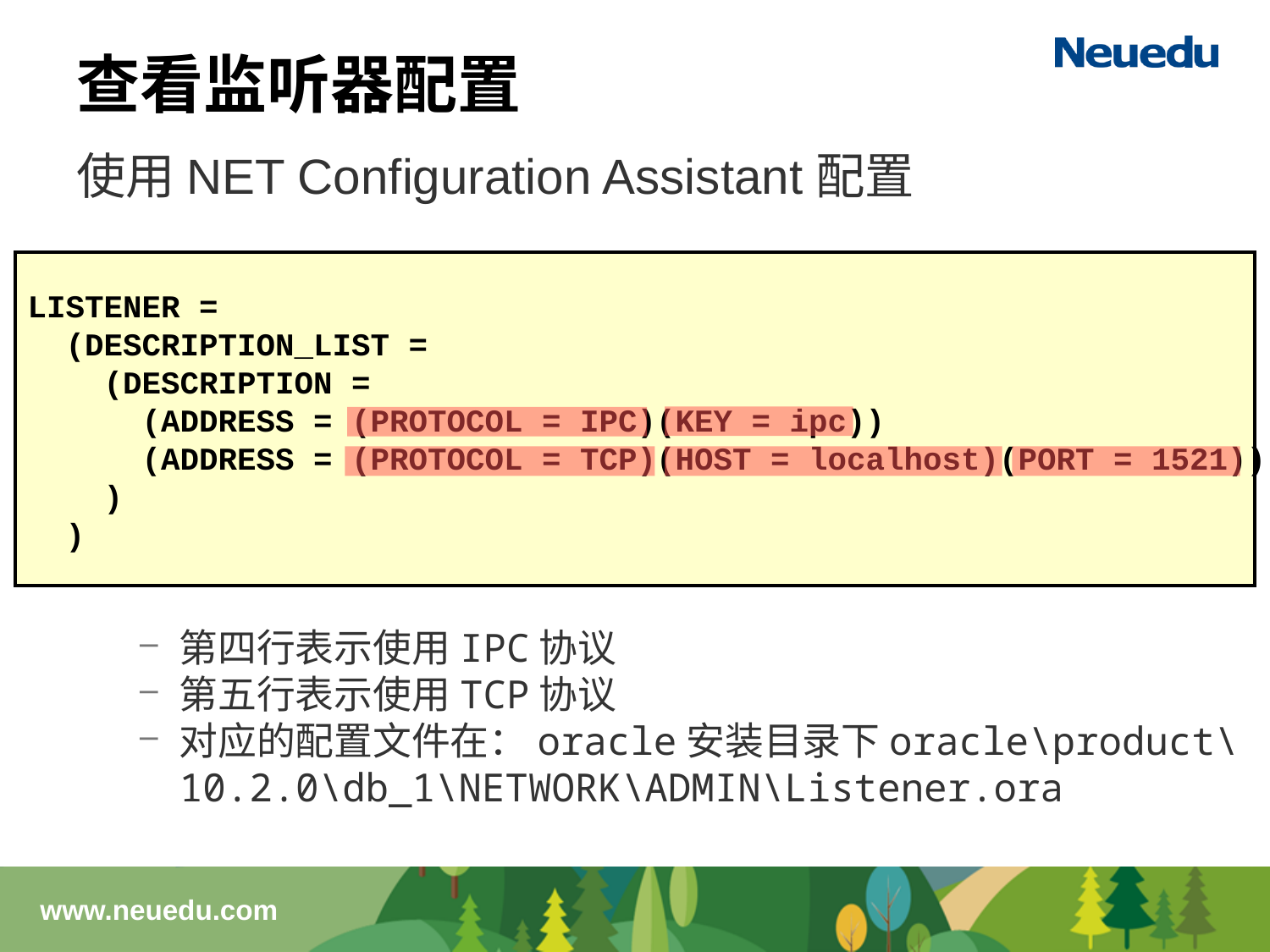

# 查看监听器配置
使用NET Configuration Assistant配置

第四行表示使用IPC协议
第五行表示使用TCP协议
对应的配置文件在：oracle安装目录下oracle\product\10.2.0\db_1\NETWORK\ADMIN\Listener.ora

LISTENER =
  (DESCRIPTION_LIST =
    (DESCRIPTION =
      (ADDRESS = (PROTOCOL = IPC)(KEY = ipc))
      (ADDRESS = (PROTOCOL = TCP)(HOST = localhost)(PORT = 1521))
    )
  )